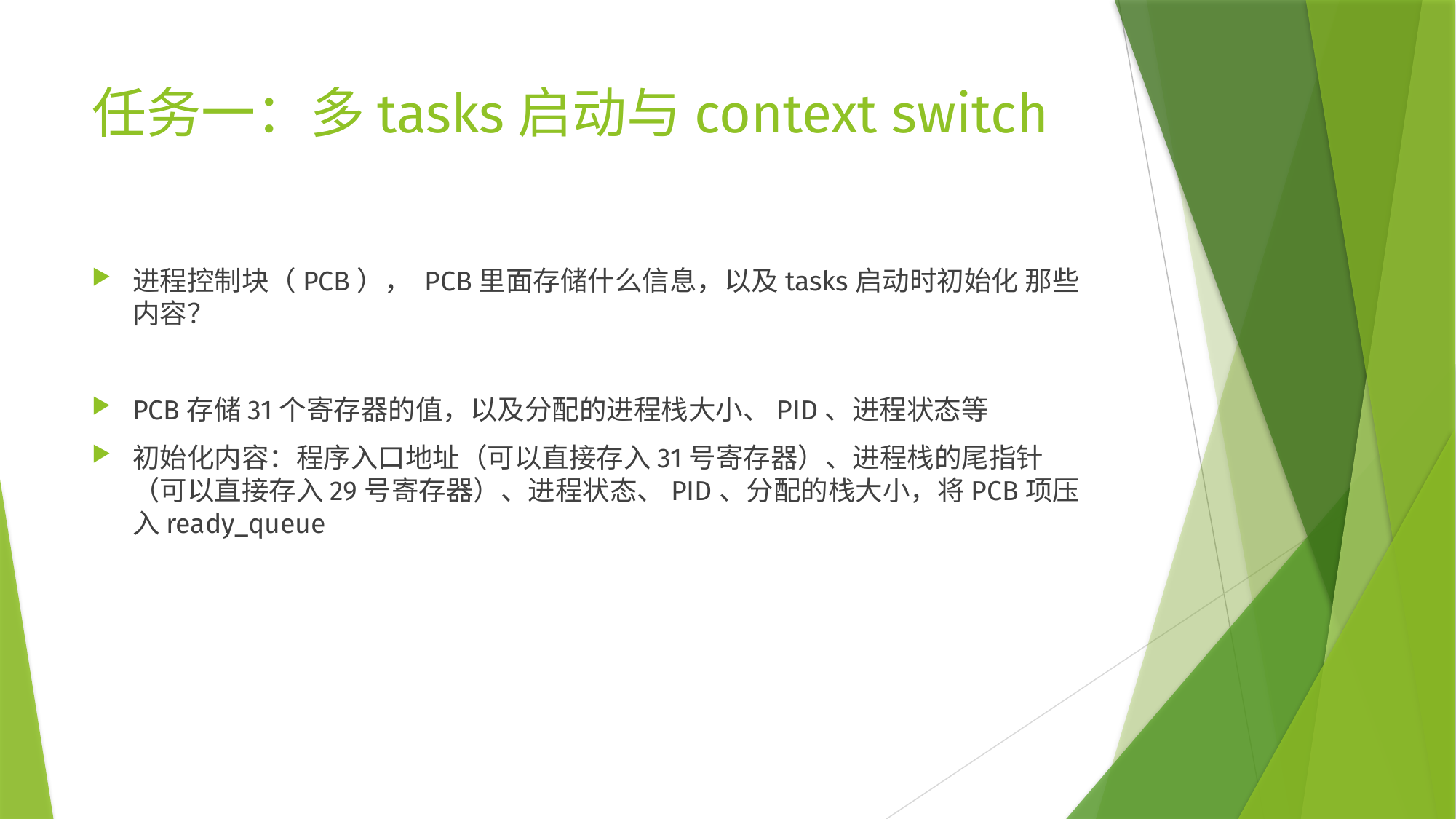

# 任务一：多tasks启动与context switch
进程控制块（PCB）， PCB里面存储什么信息，以及tasks启动时初始化 那些内容？

PCB存储31个寄存器的值，以及分配的进程栈大小、PID、进程状态等
初始化内容：程序入口地址（可以直接存入31号寄存器）、进程栈的尾指针（可以直接存入29号寄存器）、进程状态、PID、分配的栈大小，将PCB项压入ready_queue